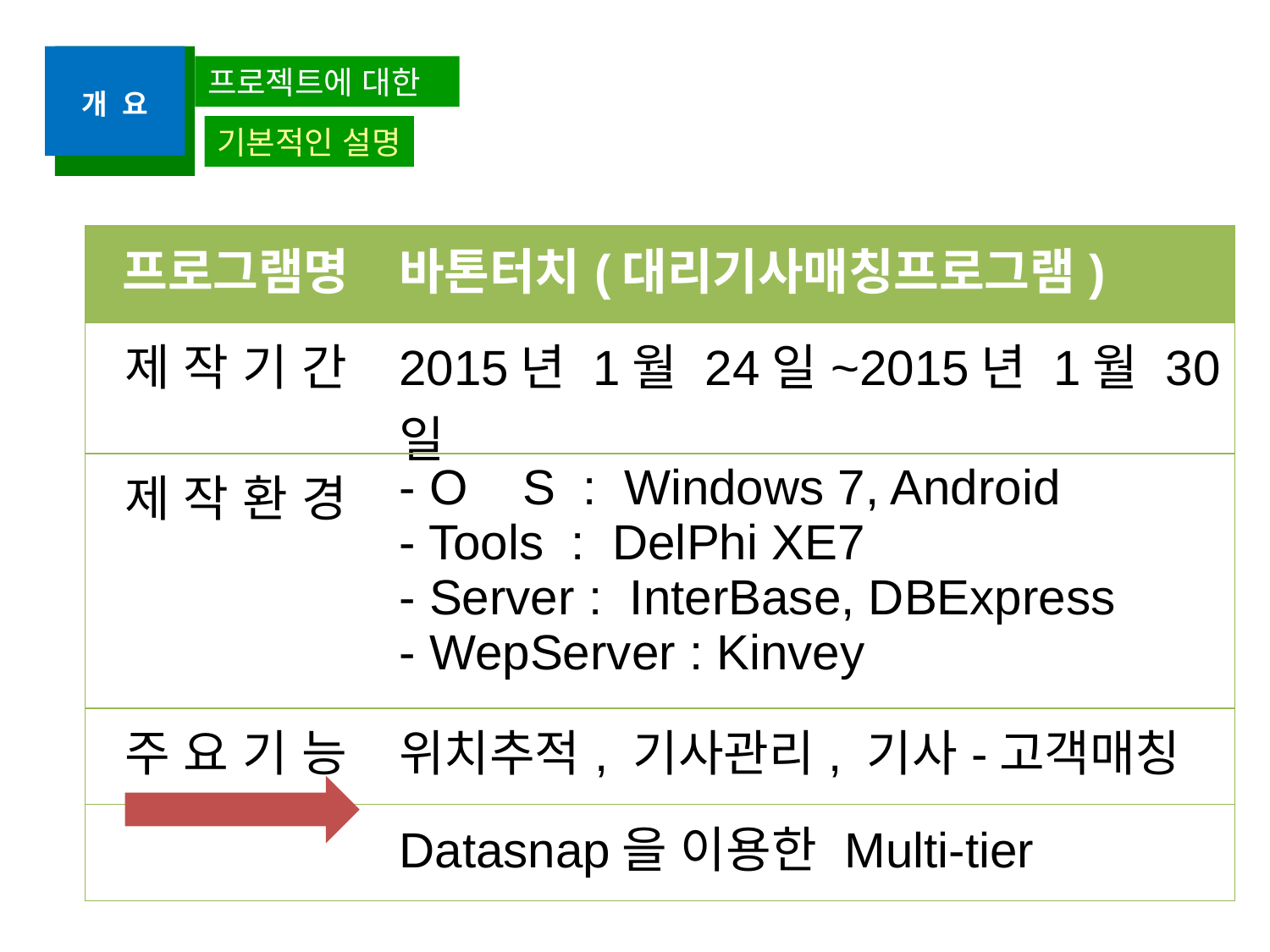

개  요

프로젝트에 대한
기본적인 설명
| 프로그램명 | 바톤터치(대리기사매칭프로그램) |
| --- | --- |
| 제 작 기 간 | 2015년 1월 24일~2015년 1월 30일 |
| 제 작 환 경 | - O S : Windows 7, Android - Tools : DelPhi XE7 - Server : InterBase, DBExpress - WepServer : Kinvey |
| 주 요 기 능 | 위치추적, 기사관리, 기사-고객매칭 |
|  | Datasnap을 이용한 Multi-tier |